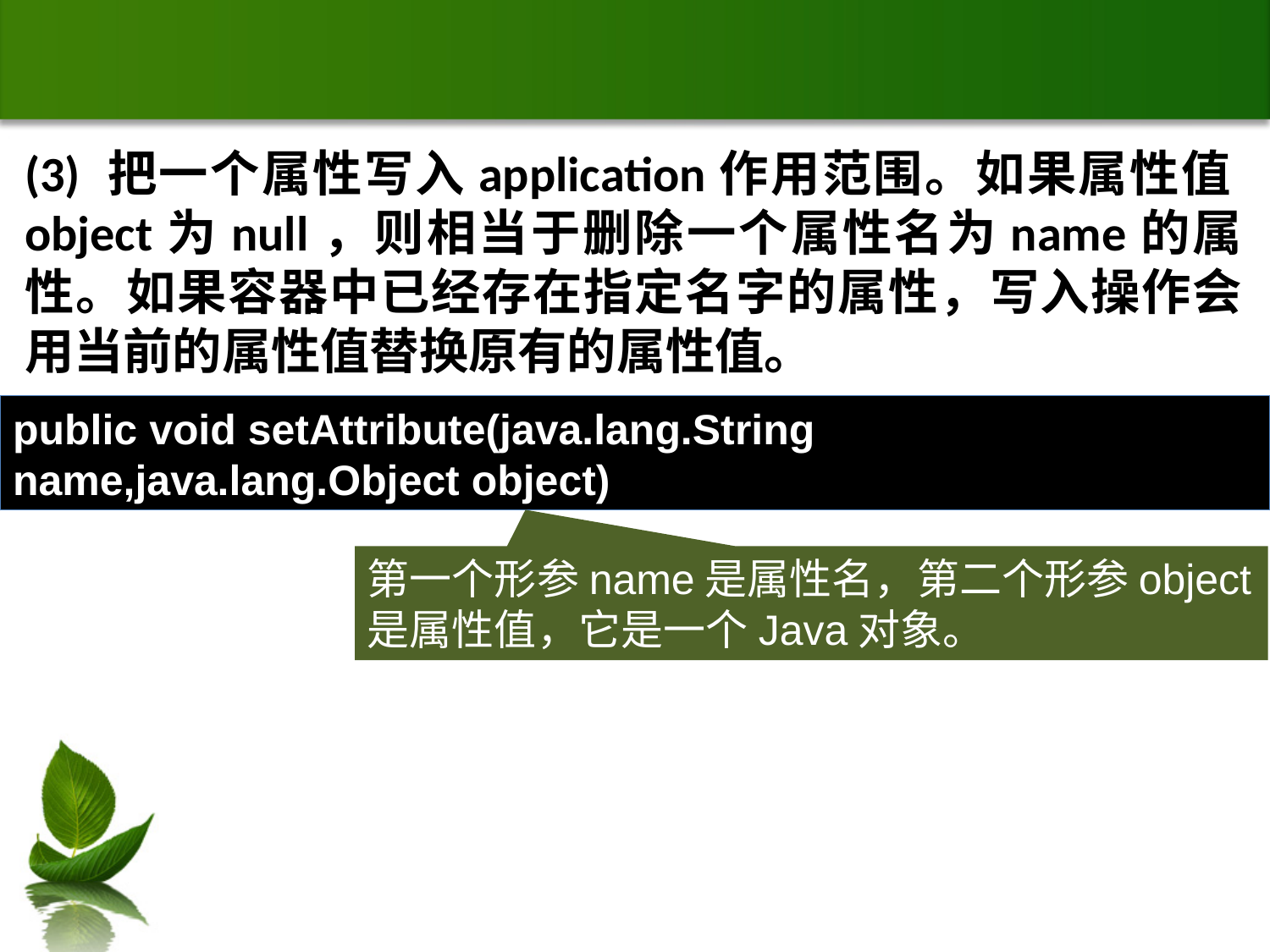

#
(3) 把一个属性写入application作用范围。如果属性值object为null，则相当于删除一个属性名为name的属性。如果容器中已经存在指定名字的属性，写入操作会用当前的属性值替换原有的属性值。
public void setAttribute(java.lang.String name,java.lang.Object object)
第一个形参name是属性名，第二个形参object是属性值，它是一个Java对象。